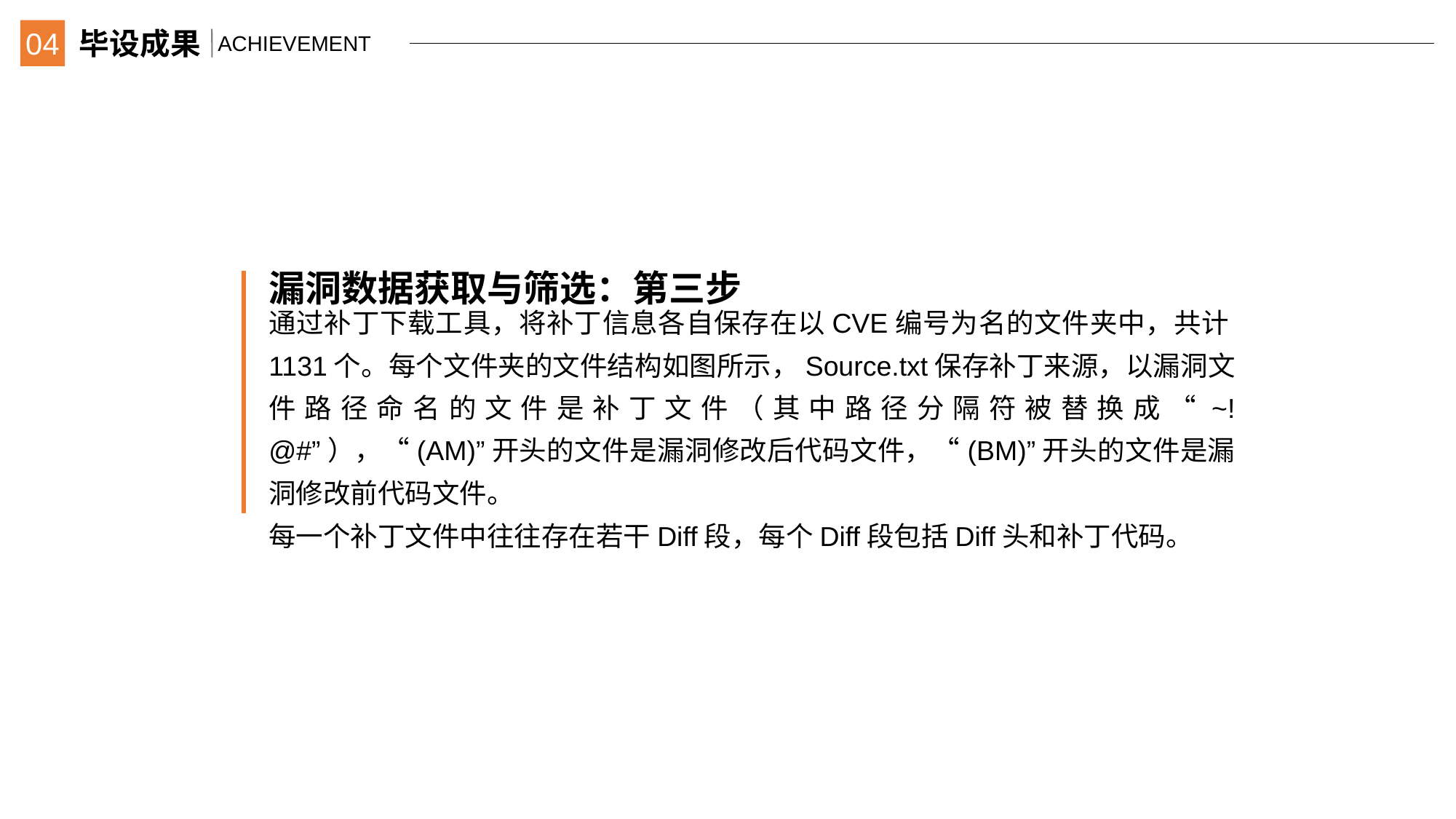

04
毕设成果

ACHIEVEMENT
漏洞数据获取与筛选：第三步

通过补丁下载工具，将补丁信息各自保存在以CVE编号为名的文件夹中，共计1131个。每个文件夹的文件结构如图所示，Source.txt保存补丁来源，以漏洞文件路径命名的文件是补丁文件（其中路径分隔符被替换成“~!@#”），“(AM)”开头的文件是漏洞修改后代码文件，“(BM)”开头的文件是漏洞修改前代码文件。
每一个补丁文件中往往存在若干Diff段，每个Diff段包括Diff头和补丁代码。